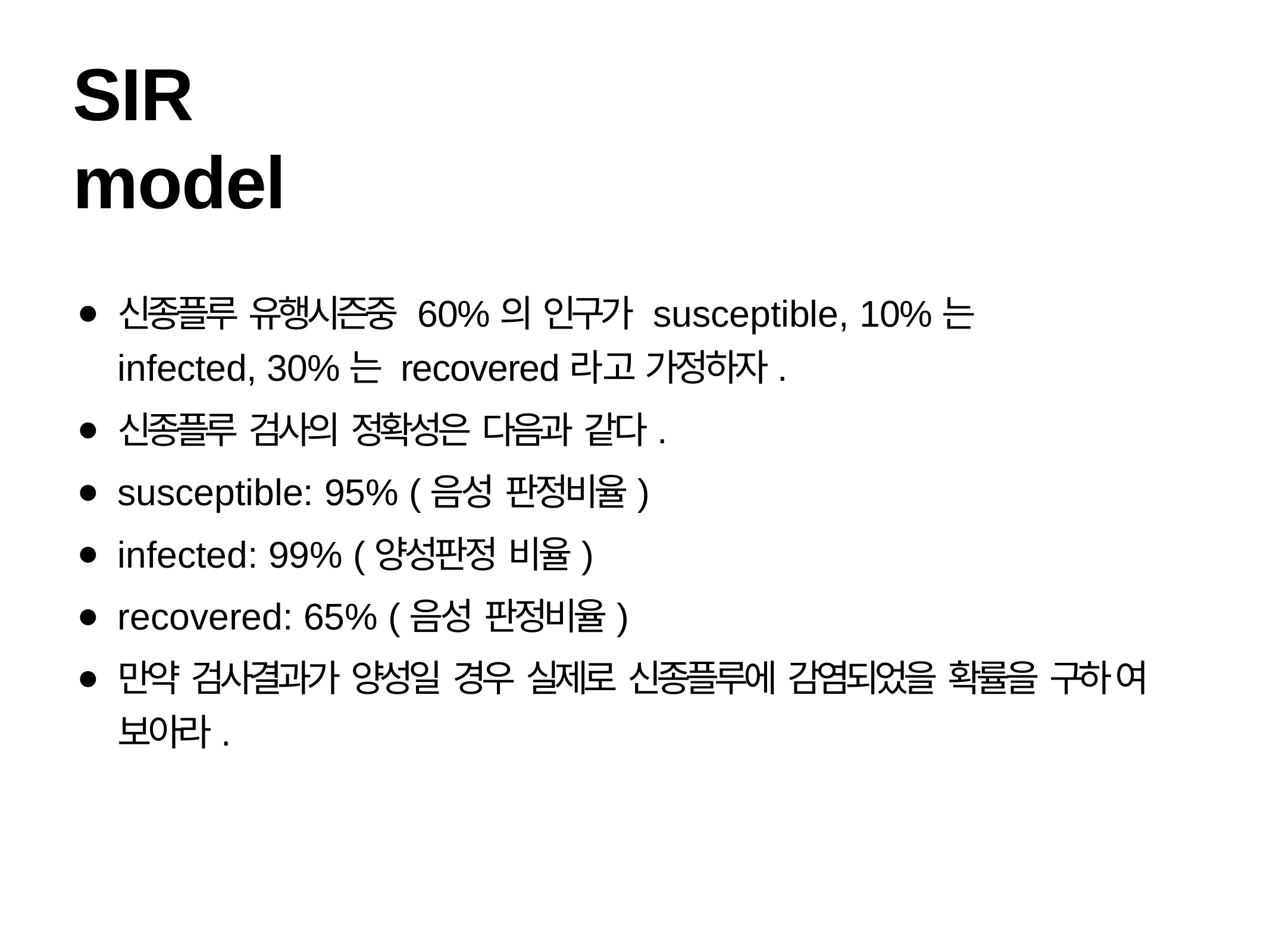

# SIR model
신종플루 유행시즌중 60%의 인구가 susceptible, 10%는 infected, 30%는 recovered라고 가정하자.
신종플루 검사의 정확성은 다음과 같다.
susceptible: 95% (음성 판정비율)
infected: 99% (양성판정 비율)
recovered: 65% (음성 판정비율)
만약 검사결과가 양성일 경우 실제로 신종플루에 감염되었을 확률을 구하 여 보아라.